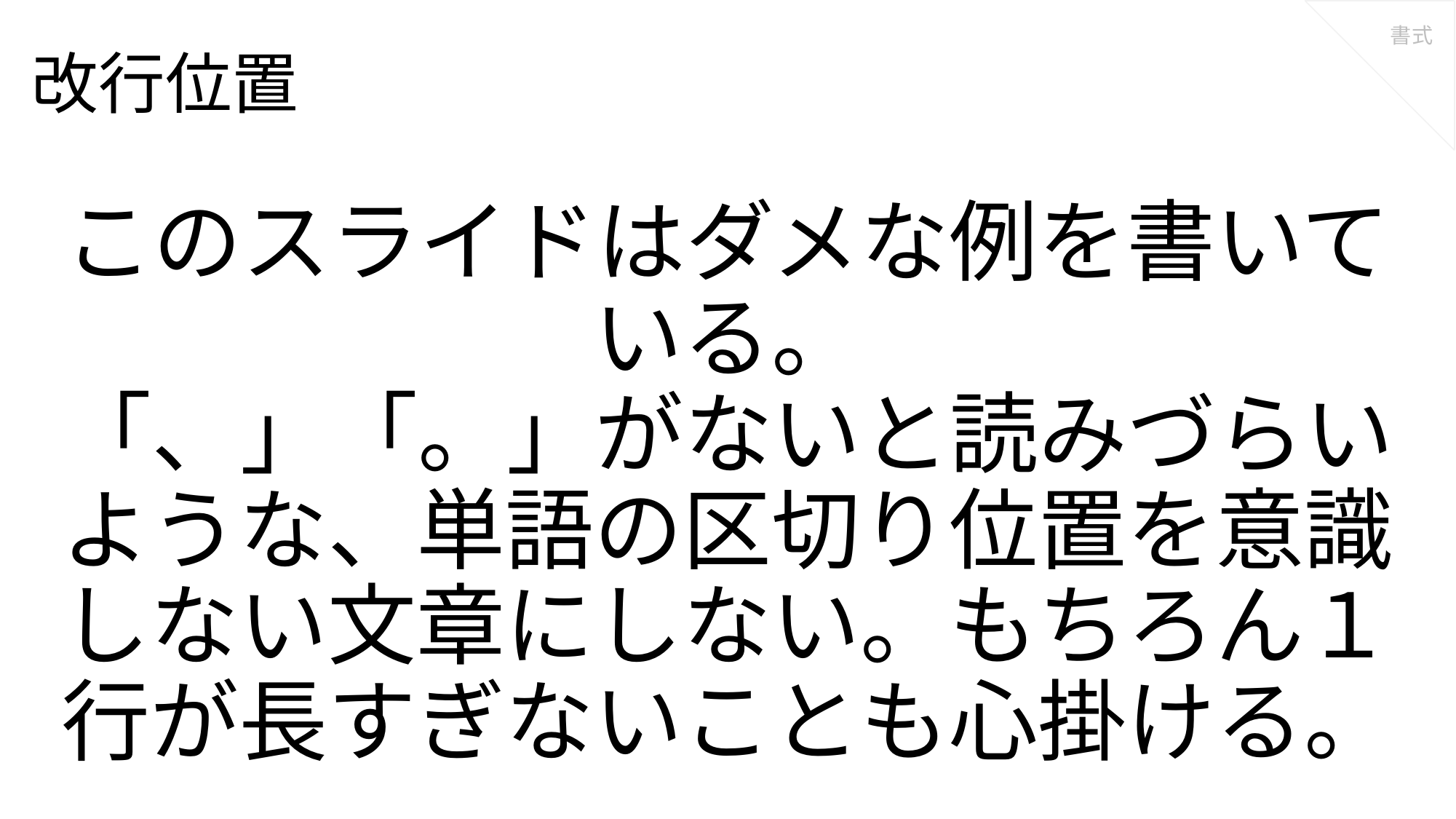

書式
# 改行位置
このスライドはダメな例を書いている。
「、」「。」がないと読みづらいような、単語の区切り位置を意識しない文章にしない。もちろん１行が長すぎないことも心掛ける。